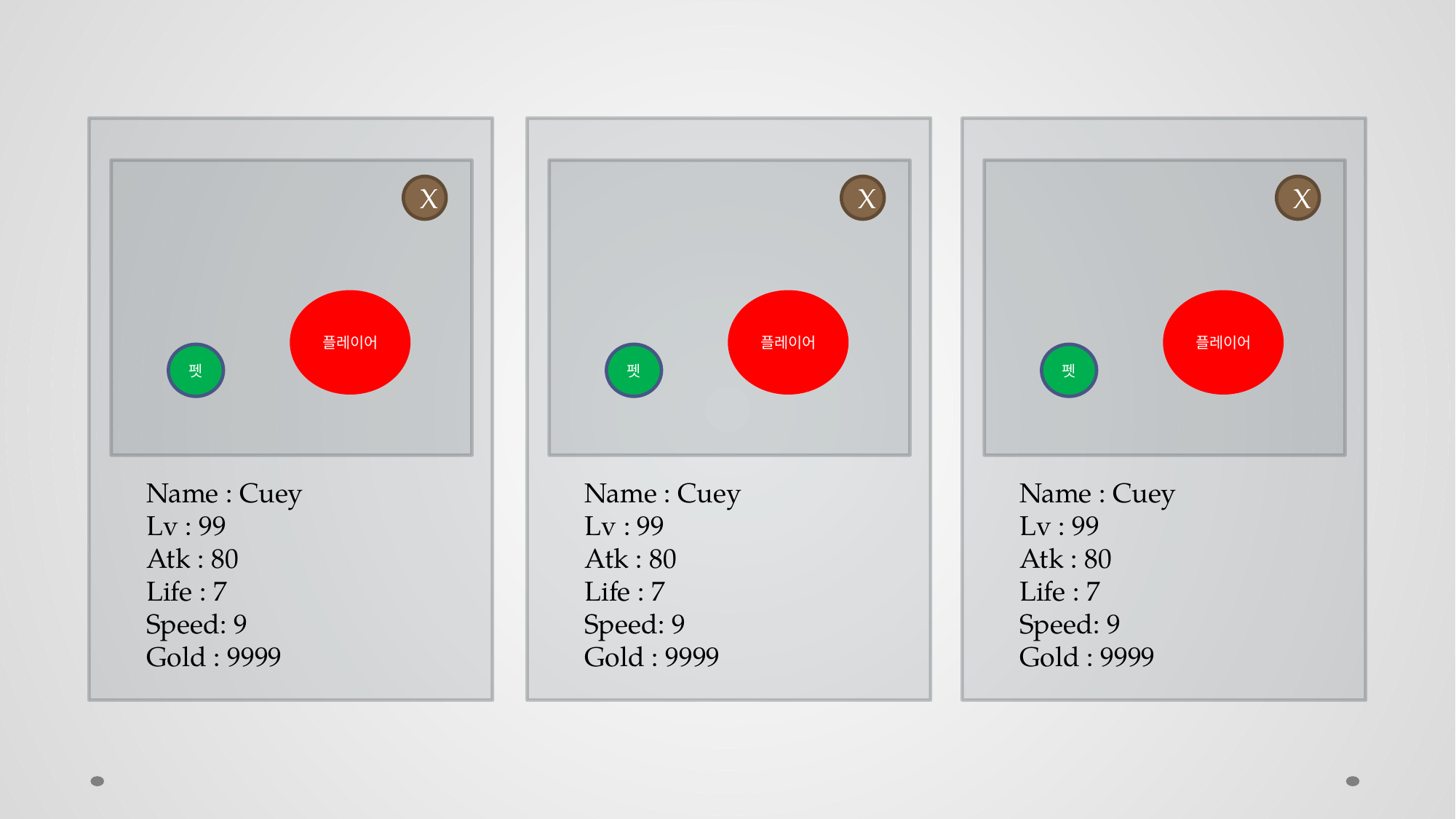

X
X
X
플레이어
플레이어
플레이어
펫
펫
펫
Name : Cuey
Lv : 99
Atk : 80
Life : 7
Speed: 9
Gold : 9999
Name : Cuey
Lv : 99
Atk : 80
Life : 7
Speed: 9
Gold : 9999
Name : Cuey
Lv : 99
Atk : 80
Life : 7
Speed: 9
Gold : 9999